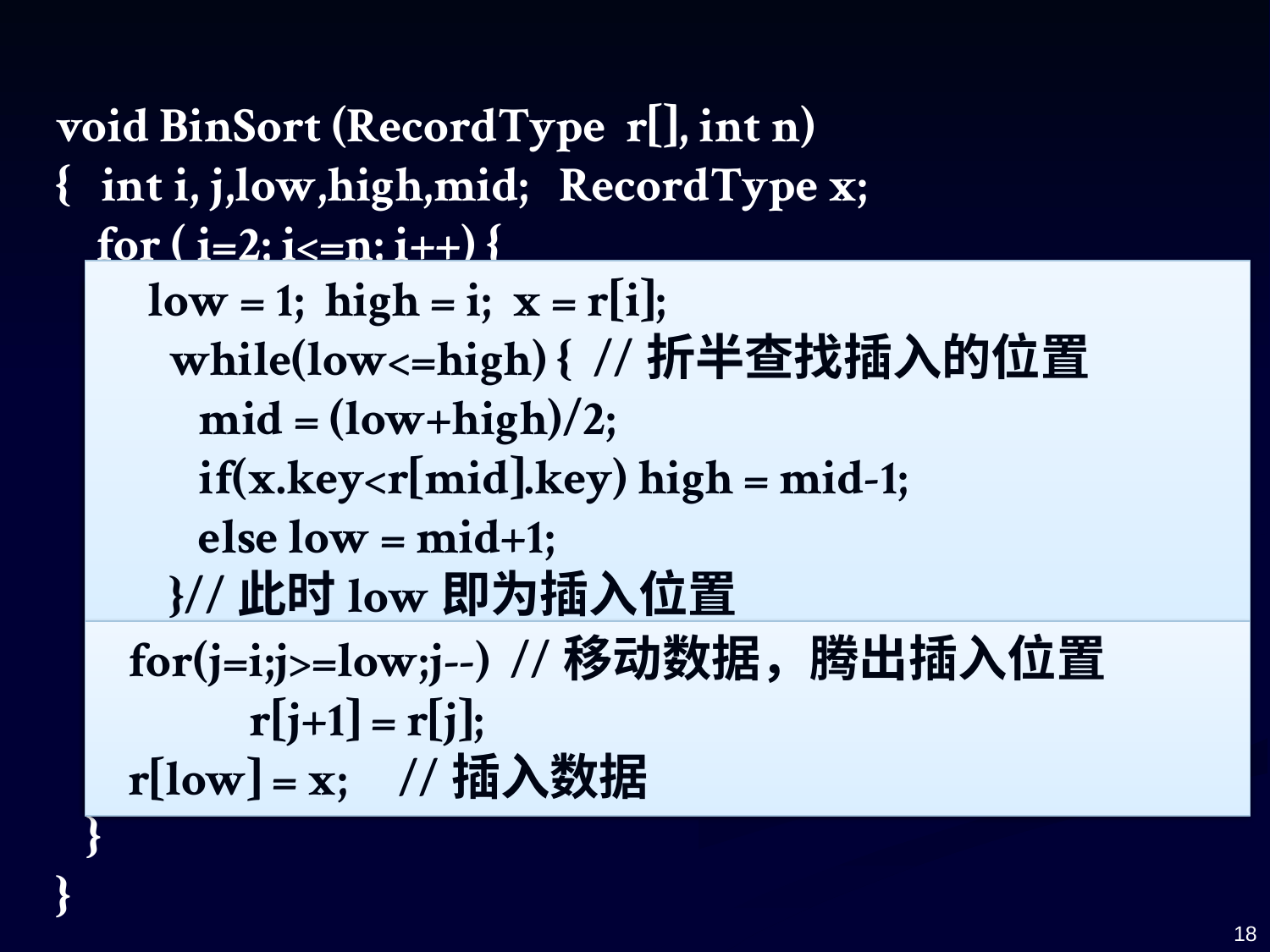

void BinSort (RecordType  r[], int n)
{   int i, j,low,high,mid;   RecordType x;
    for ( i=2; i<=n; i++) {

   }
}

     low = 1;  high = i;  x = r[i];
       while(low<=high) {  //折半查找插入的位置
          mid = (low+high)/2;
          if(x.key<r[mid].key) high = mid-1;
          else low = mid+1;
       }//此时low即为插入位置

//第i躺插入第i个元素的排序
第1步：利用折半查找，在第1~i的
的数之间找到待插入元素的插入位置k

第2步： 把第k+1~i-1序列往后移，并把
待插入元素插入到第k位

   for(j=i;j>=low;j--)  //移动数据，腾出插入位置
               r[j+1] = r[j];
   r[low] = x;     //插入数据
18